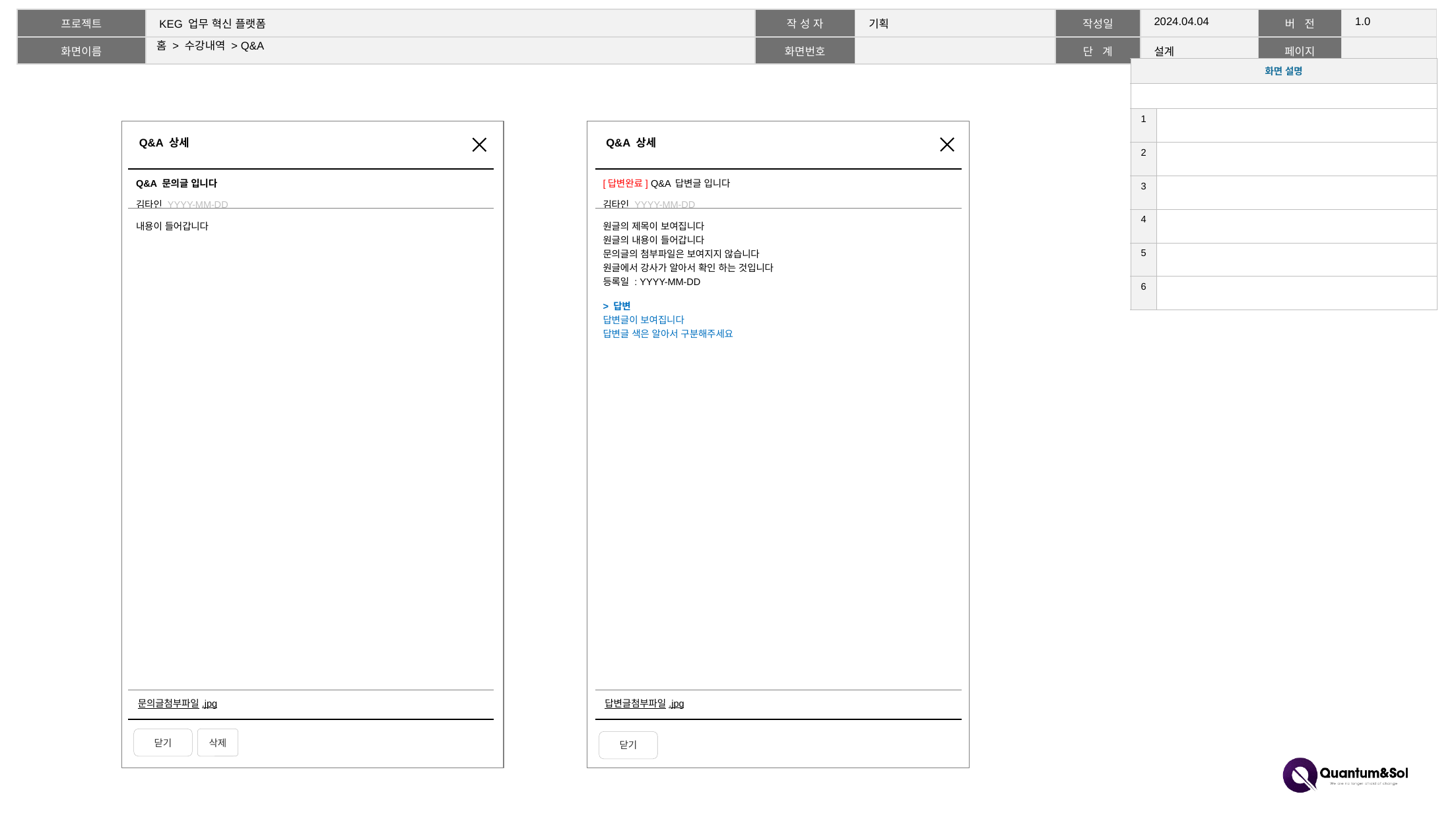

# 홈 > 수강내역 > Q&A
| 화면 설명 |  |
| --- | --- |
|  |  |
| 1 |  |
| 2 |  |
| 3 |  |
| 4 |  |
| 5 |  |
| 6 |  |
Q&A 상세
Q&A 상세
| Q&A 문의글 입니다 김타인 YYYY-MM-DD |  |  |
| --- | --- | --- |
| 내용이 들어갑니다 |  |  |
| 문의글첨부파일.jpg |  |  |
| [답변완료] Q&A 답변글 입니다 김타인 YYYY-MM-DD |  |  |
| --- | --- | --- |
| 원글의 제목이 보여집니다 원글의 내용이 들어갑니다 문의글의 첨부파일은 보여지지 않습니다 원글에서 강사가 알아서 확인 하는 것입니다 등록일 : YYYY-MM-DD > 답변 답변글이 보여집니다 답변글 색은 알아서 구분해주세요 |  |  |
| 답변글첨부파일.jpg |  |  |
닫기
삭제
닫기